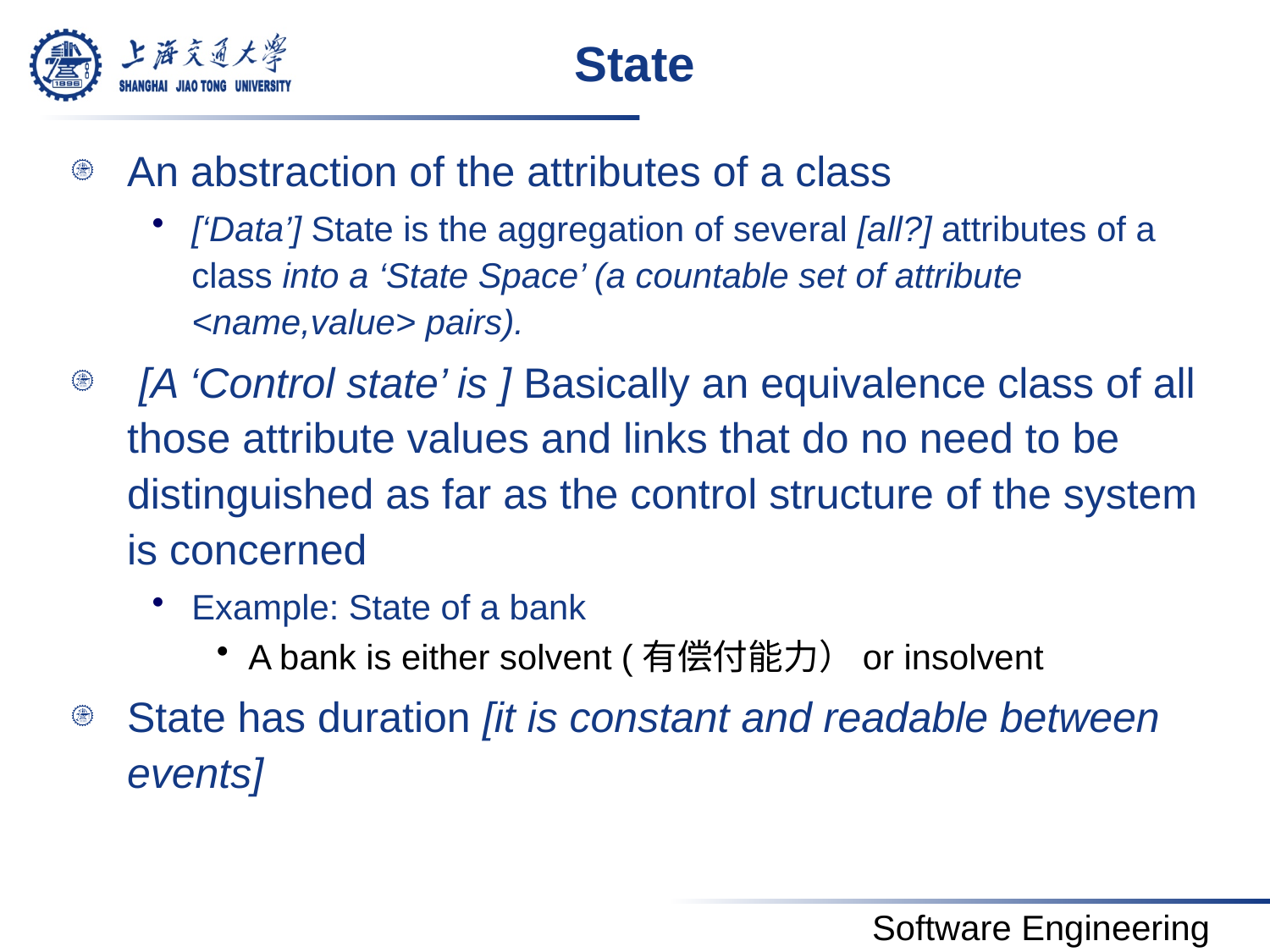

# State
An abstraction of the attributes of a class
[‘Data’] State is the aggregation of several [all?] attributes of a class into a ‘State Space’ (a countable set of attribute <name,value> pairs).
 [A ‘Control state’ is ] Basically an equivalence class of all those attribute values and links that do no need to be distinguished as far as the control structure of the system is concerned
Example: State of a bank
A bank is either solvent (有偿付能力）or insolvent
State has duration [it is constant and readable between events]